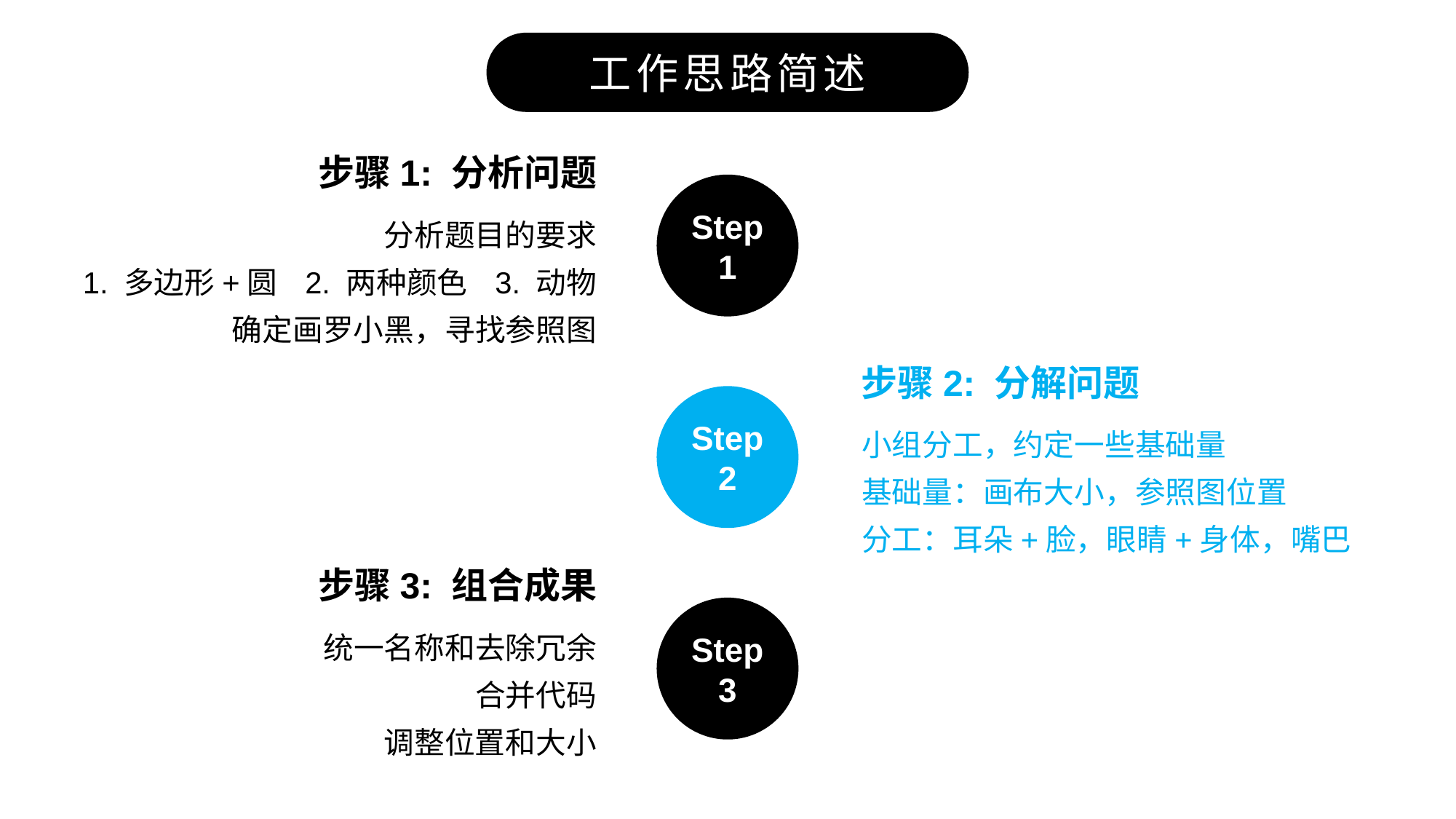

工作思路简述
步骤1: 分析问题
Step 1
分析题目的要求
1. 多边形+圆   2. 两种颜色   3. 动物
确定画罗小黑，寻找参照图
步骤2: 分解问题
Step 2
小组分工，约定一些基础量
基础量：画布大小，参照图位置
分工：耳朵+脸，眼睛+身体，嘴巴
步骤3: 组合成果
Step 3
统一名称和去除冗余
合并代码
调整位置和大小